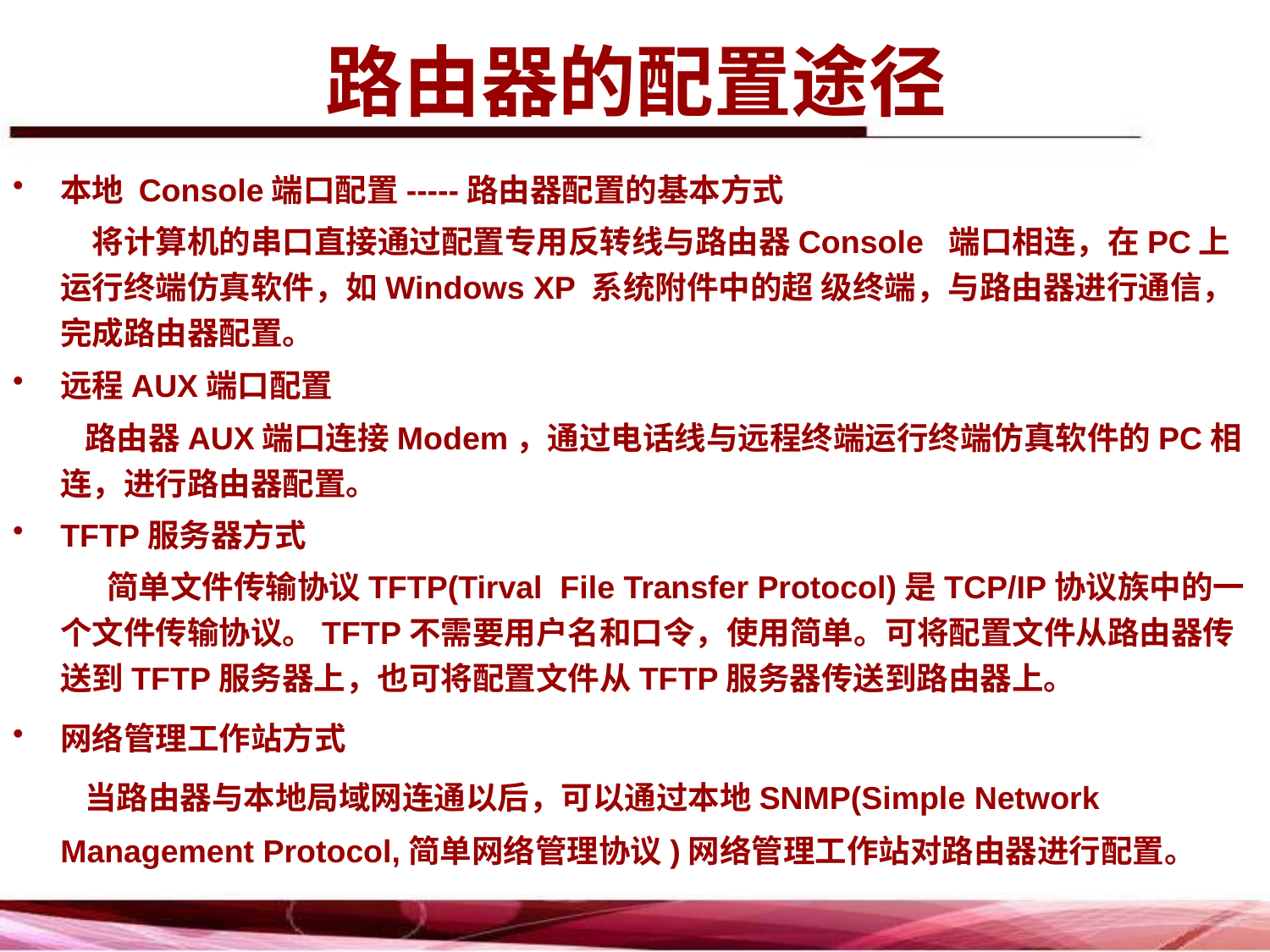

# 路由器的配置途径
本地 Console端口配置-----路由器配置的基本方式
          将计算机的串口直接通过配置专用反转线与路由器Console  端口相连，在PC上运行终端仿真软件，如Windows XP 系统附件中的超 级终端，与路由器进行通信，完成路由器配置。
远程AUX端口配置
         路由器AUX端口连接Modem，通过电话线与远程终端运行终端仿真软件的PC相连，进行路由器配置。
TFTP服务器方式
            简单文件传输协议TFTP(Tirval  File Transfer Protocol)是TCP/IP协议族中的一个文件传输协议。TFTP不需要用户名和口令，使用简单。可将配置文件从路由器传送到TFTP服务器上，也可将配置文件从TFTP服务器传送到路由器上。
网络管理工作站方式
         当路由器与本地局域网连通以后，可以通过本地SNMP(Simple Network Management Protocol,简单网络管理协议)网络管理工作站对路由器进行配置。